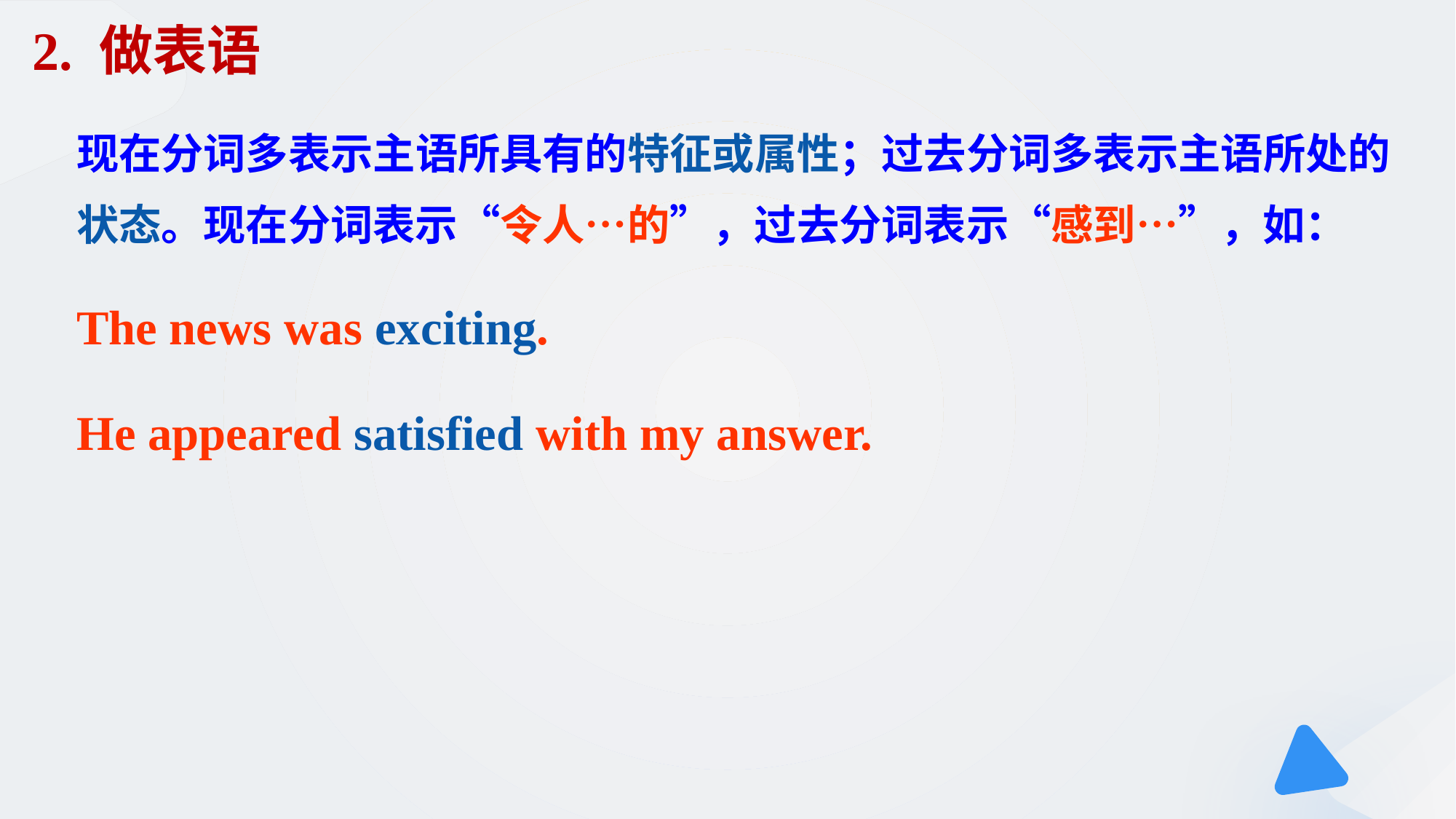

# 2. 做表语
现在分词多表示主语所具有的特征或属性；过去分词多表示主语所处的状态。现在分词表示“令人…的”，过去分词表示“感到…”，如：
The news was exciting.
He appeared satisfied with my answer.